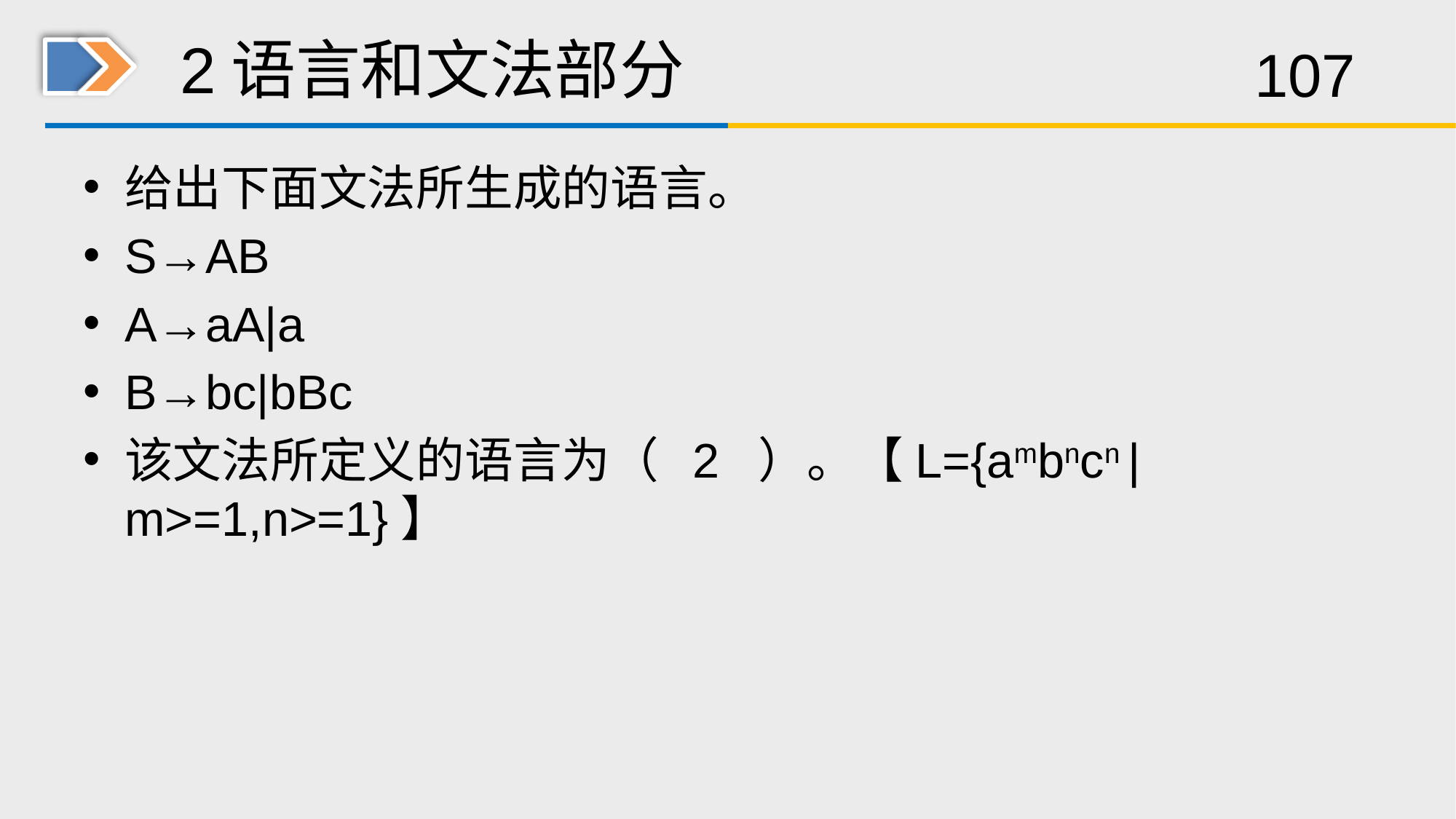

# 2语言和文法部分
107
给出下面文法所生成的语言。
S→AB
A→aA|a
B→bc|bBc
该文法所定义的语言为（  2  ）。【L={ambncn |m>=1,n>=1}】